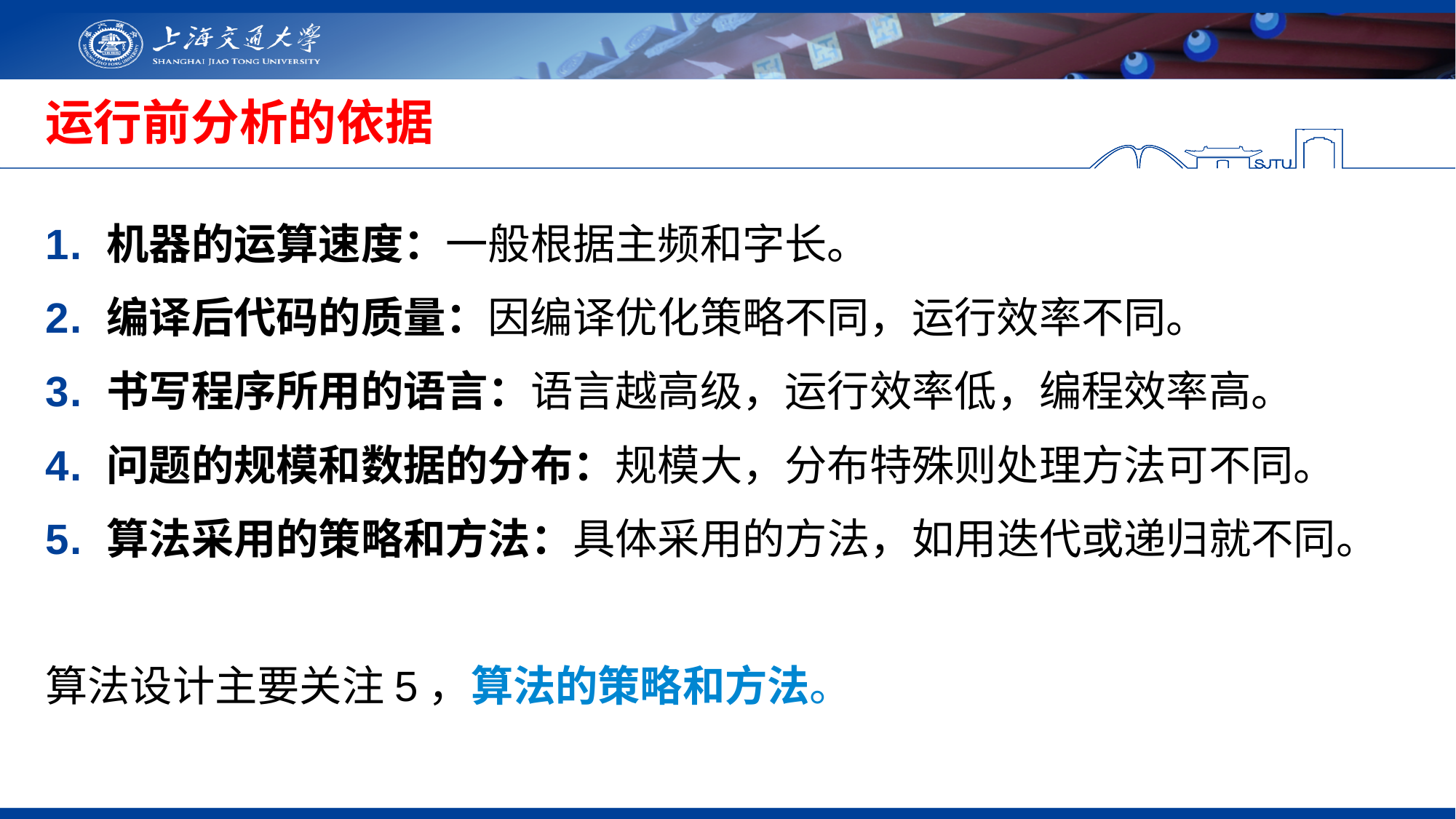

# 运行前分析的依据
机器的运算速度：一般根据主频和字长。
编译后代码的质量：因编译优化策略不同，运行效率不同。
书写程序所用的语言：语言越高级，运行效率低，编程效率高。
问题的规模和数据的分布：规模大，分布特殊则处理方法可不同。
算法采用的策略和方法：具体采用的方法，如用迭代或递归就不同。

算法设计主要关注5，算法的策略和方法。